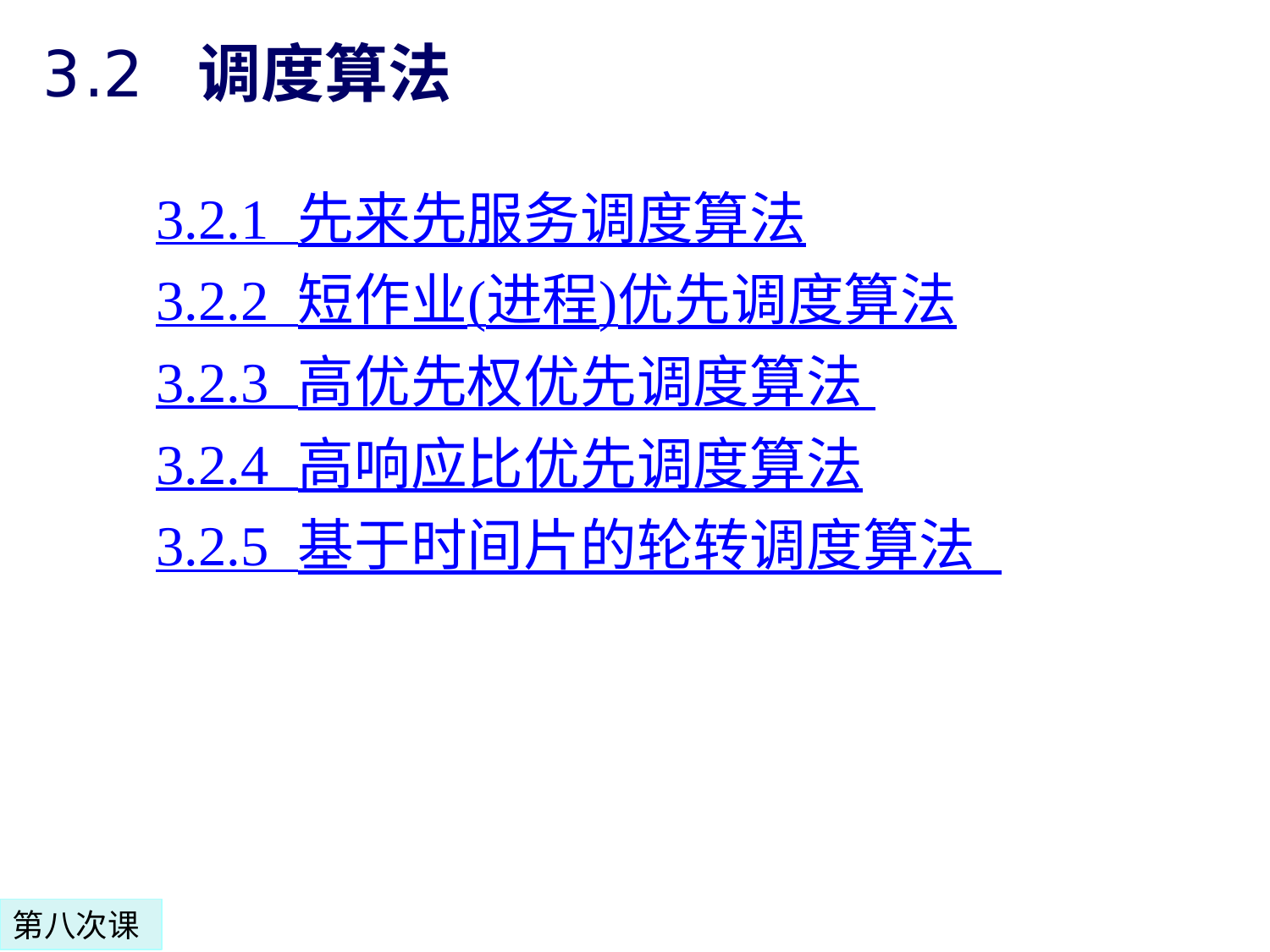

# 3.2  调度算法
3.2.1  先来先服务调度算法
3.2.2  短作业(进程)优先调度算法
3.2.3  高优先权优先调度算法
3.2.4  高响应比优先调度算法
3.2.5  基于时间片的轮转调度算法
35
第八次课